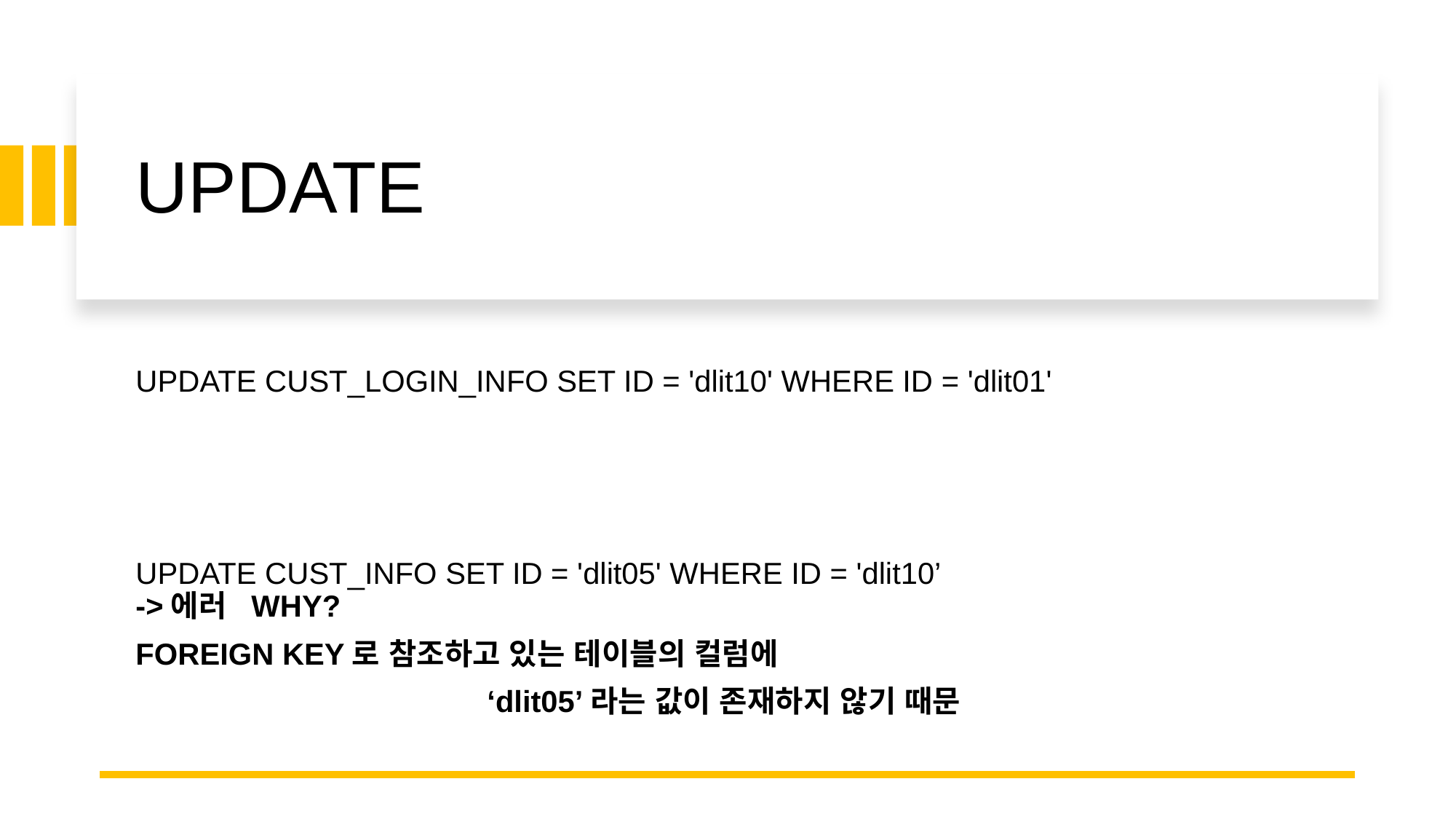

# UPDATE

UPDATE CUST_LOGIN_INFO SET ID = 'dlit10' WHERE ID = 'dlit01'

UPDATE CUST_INFO SET ID = 'dlit05' WHERE ID = 'dlit10’
->에러  WHY?
FOREIGN KEY로 참조하고 있는 테이블의 컬럼에
                                          ‘dlit05’라는 값이 존재하지 않기 때문